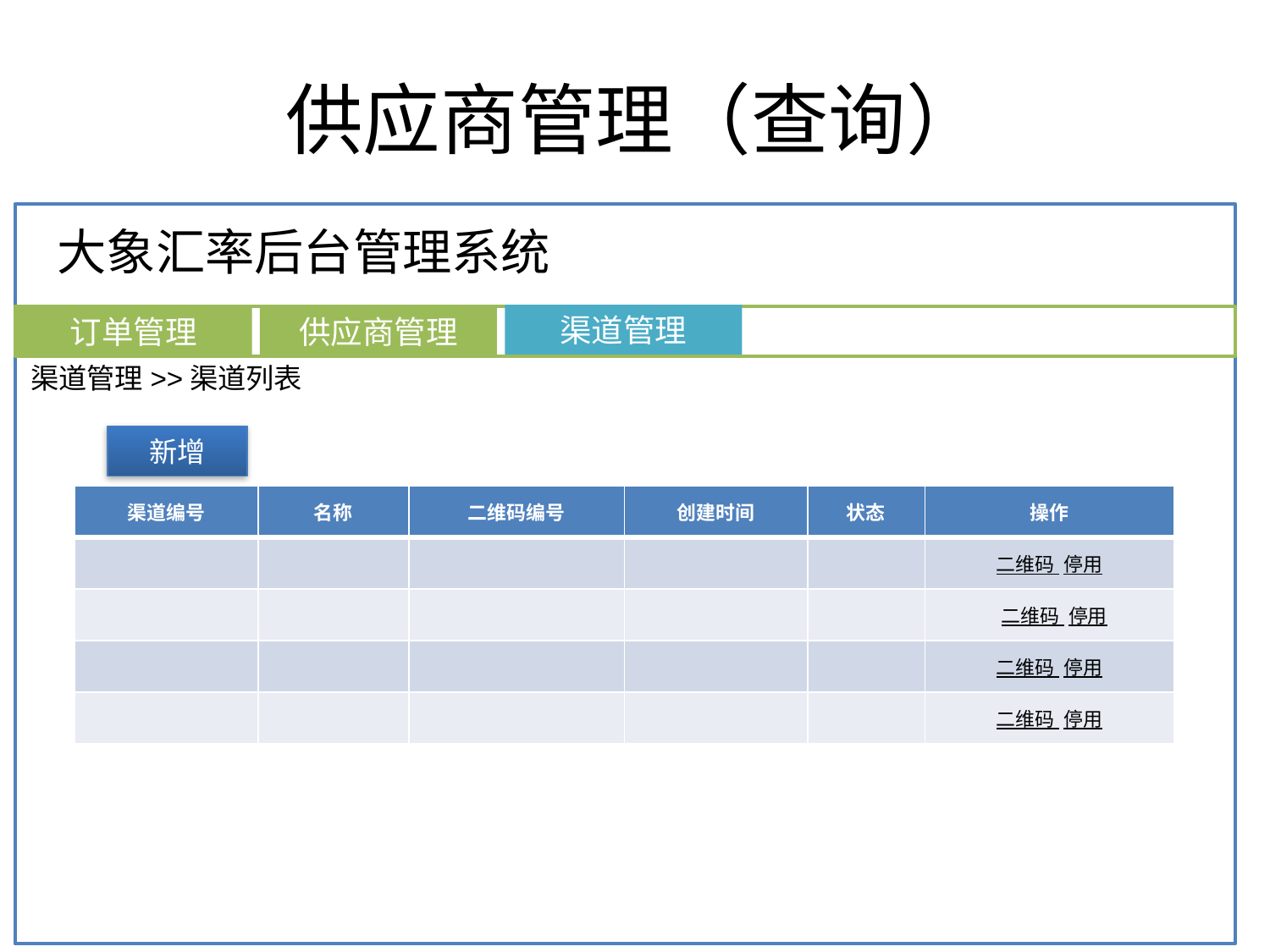

# 供应商管理（查询）

大象汇率后台管理系统
渠道管理

订单管理
供应商管理
渠道管理>>渠道列表
新增
| 渠道编号 | 名称 | 二维码编号 | 创建时间 | 状态 | 操作 |
| --- | --- | --- | --- | --- | --- |
|  |  |  |  |  | 二维码 停用 |
|  |  |  |  |  | 二维码 停用 |
|  |  |  |  |  | 二维码 停用 |
|  |  |  |  |  | 二维码 停用 |